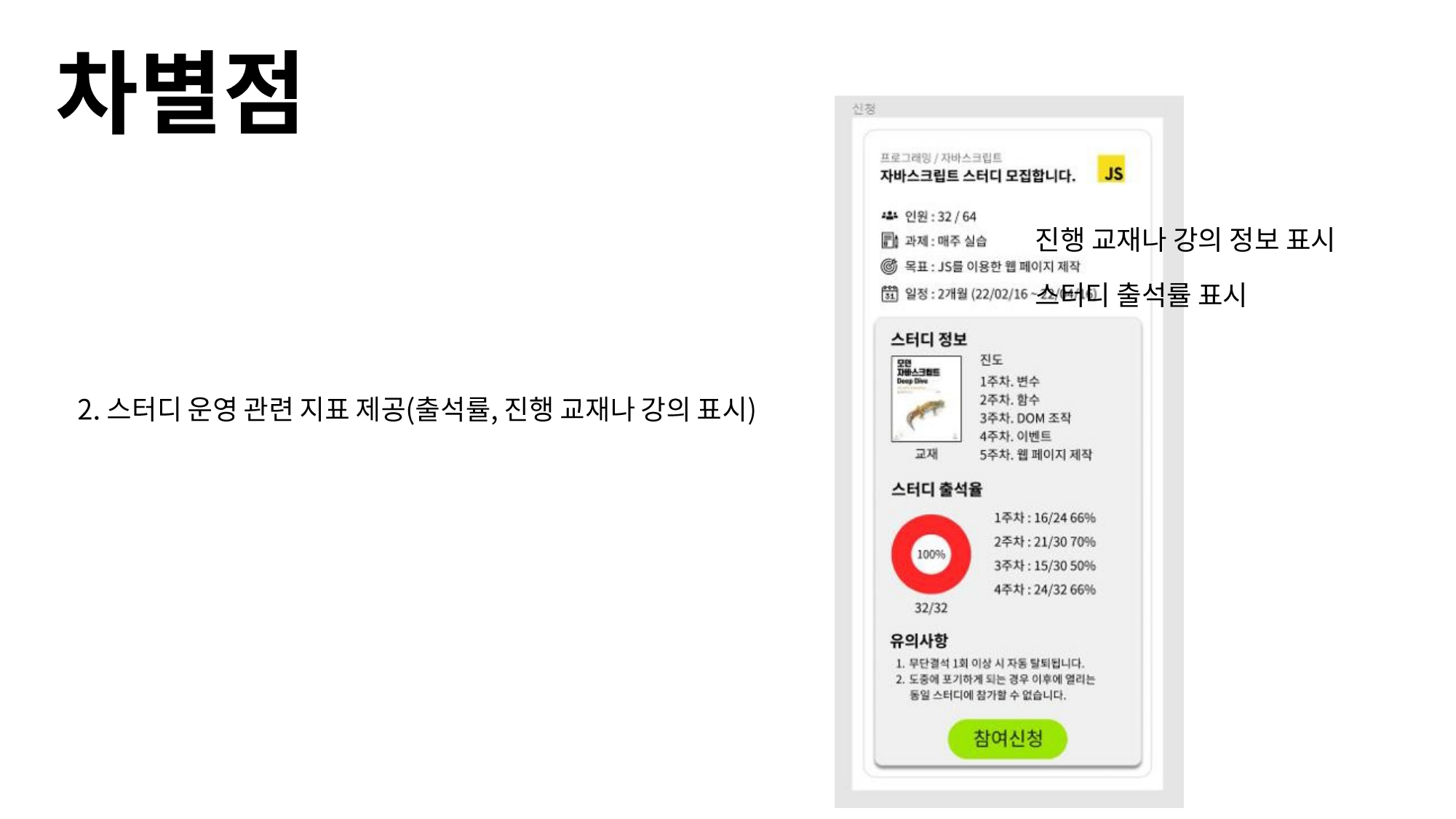

# 진행 교재나 강의 정보 표시

스터디 출석률 표시